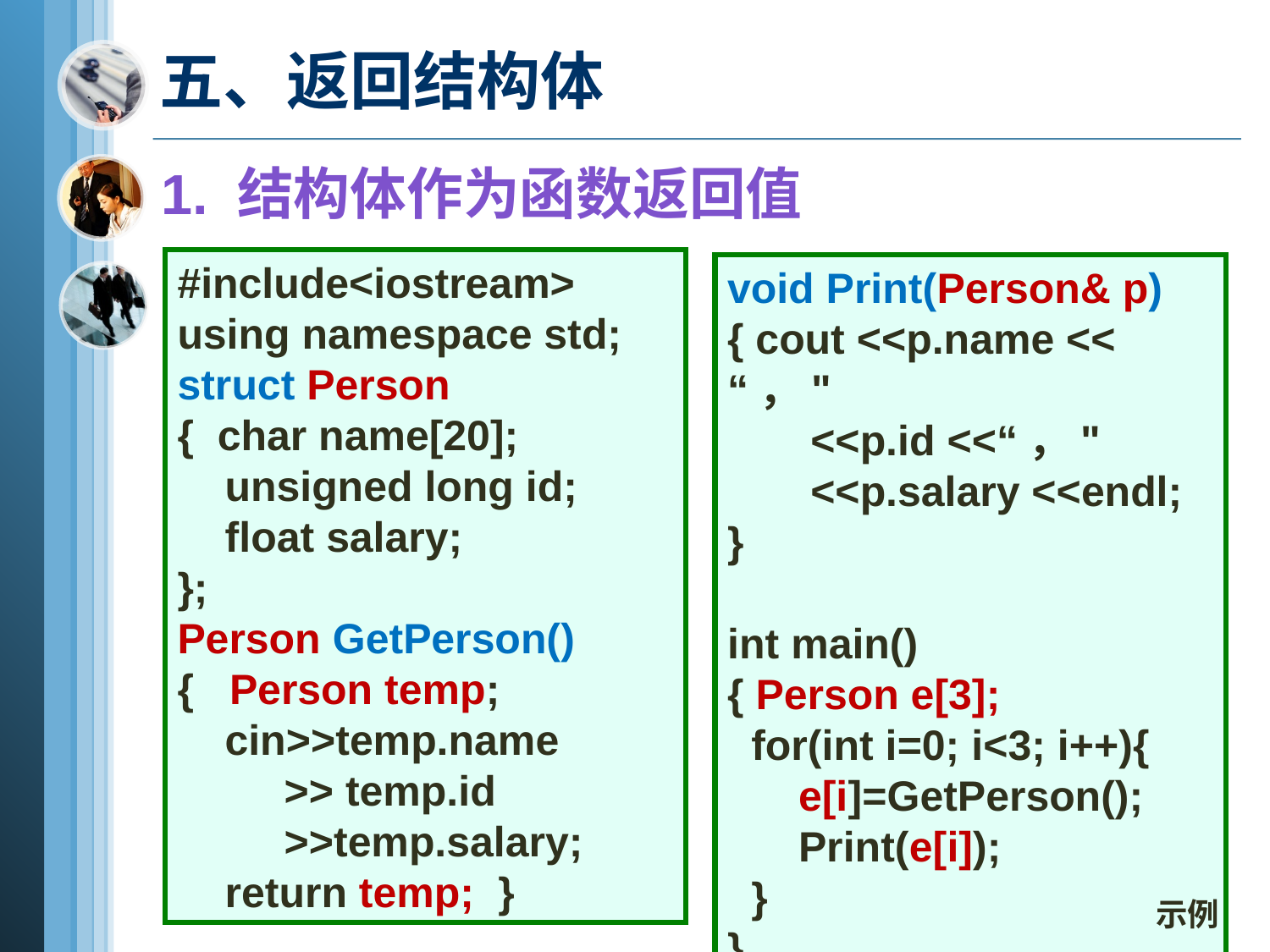

# 五、返回结构体
1. 结构体作为函数返回值

#include<iostream>
using namespace std;
struct Person
{  char name[20];
    unsigned long id;
    float salary;
};
Person GetPerson()
{   Person temp;
    cin>>temp.name
         >> temp.id
         >>temp.salary;
    return temp;  }
void Print(Person& p)
{ cout <<p.name <<“，"
       <<p.id <<“，"
       <<p.salary <<endl;
}

int main()
{ Person e[3];
  for(int i=0; i<3; i++){
      e[i]=GetPerson();
      Print(e[i]);
  }
}

示例